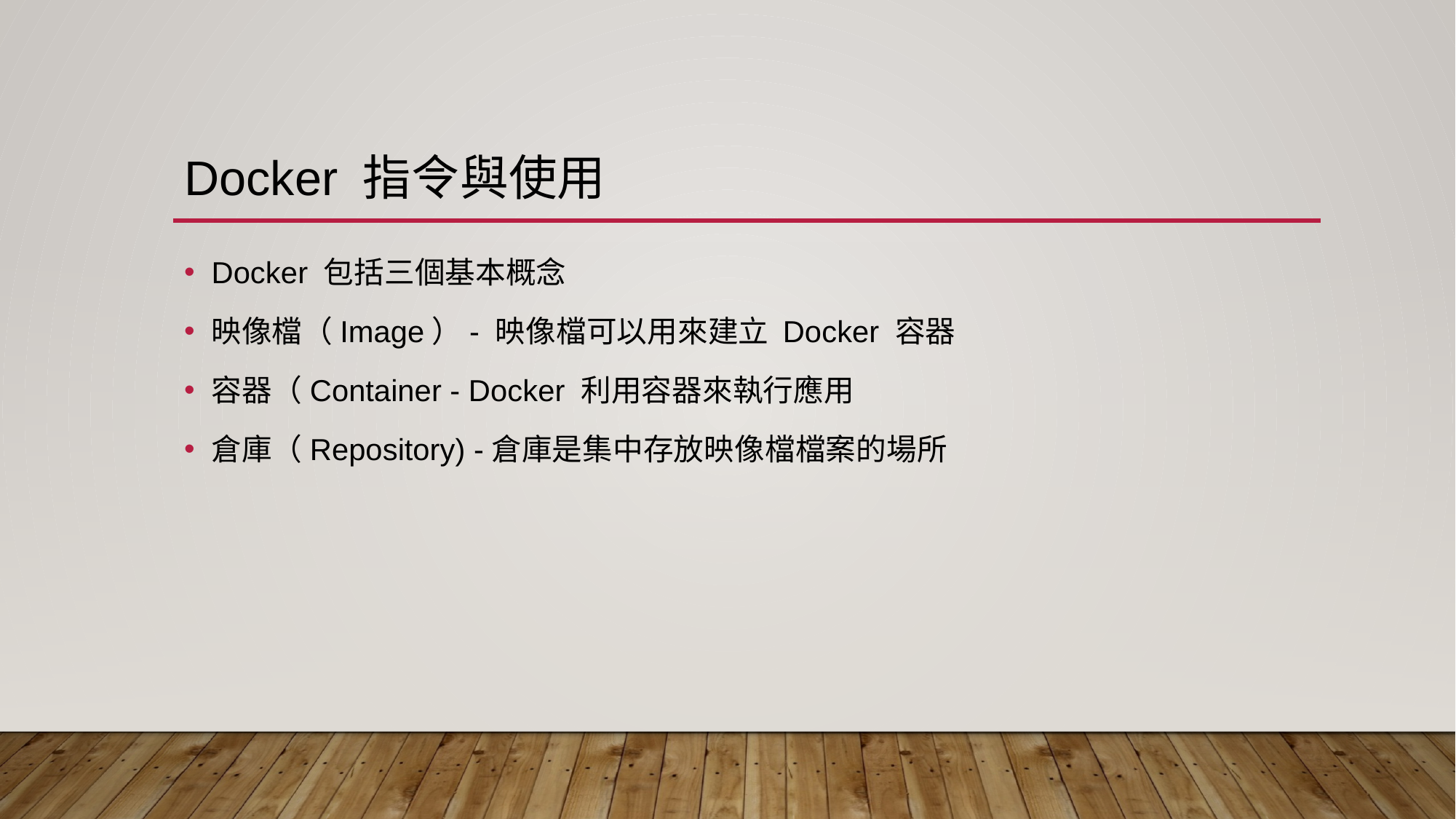

# Docker 指令與使用
Docker 包括三個基本概念
映像檔（Image）- 映像檔可以用來建立 Docker 容器
容器（Container - Docker 利用容器來執行應用
倉庫（Repository) -倉庫是集中存放映像檔檔案的場所